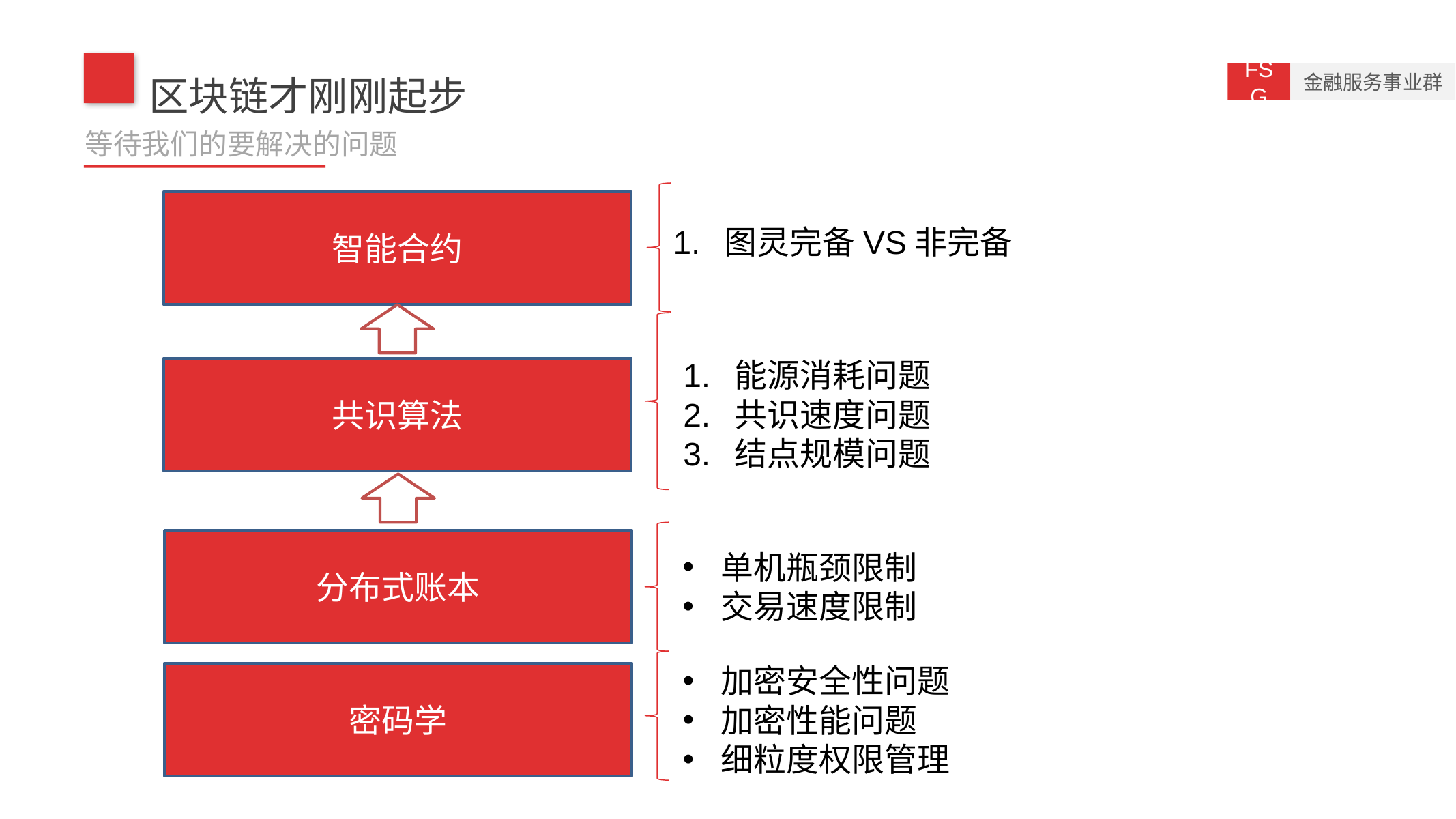

区块链才刚刚起步

等待我们的要解决的问题

智能合约
图灵完备VS非完备

能源消耗问题
共识速度问题
结点规模问题
共识算法

分布式账本
单机瓶颈限制
交易速度限制

加密安全性问题
加密性能问题
细粒度权限管理
密码学